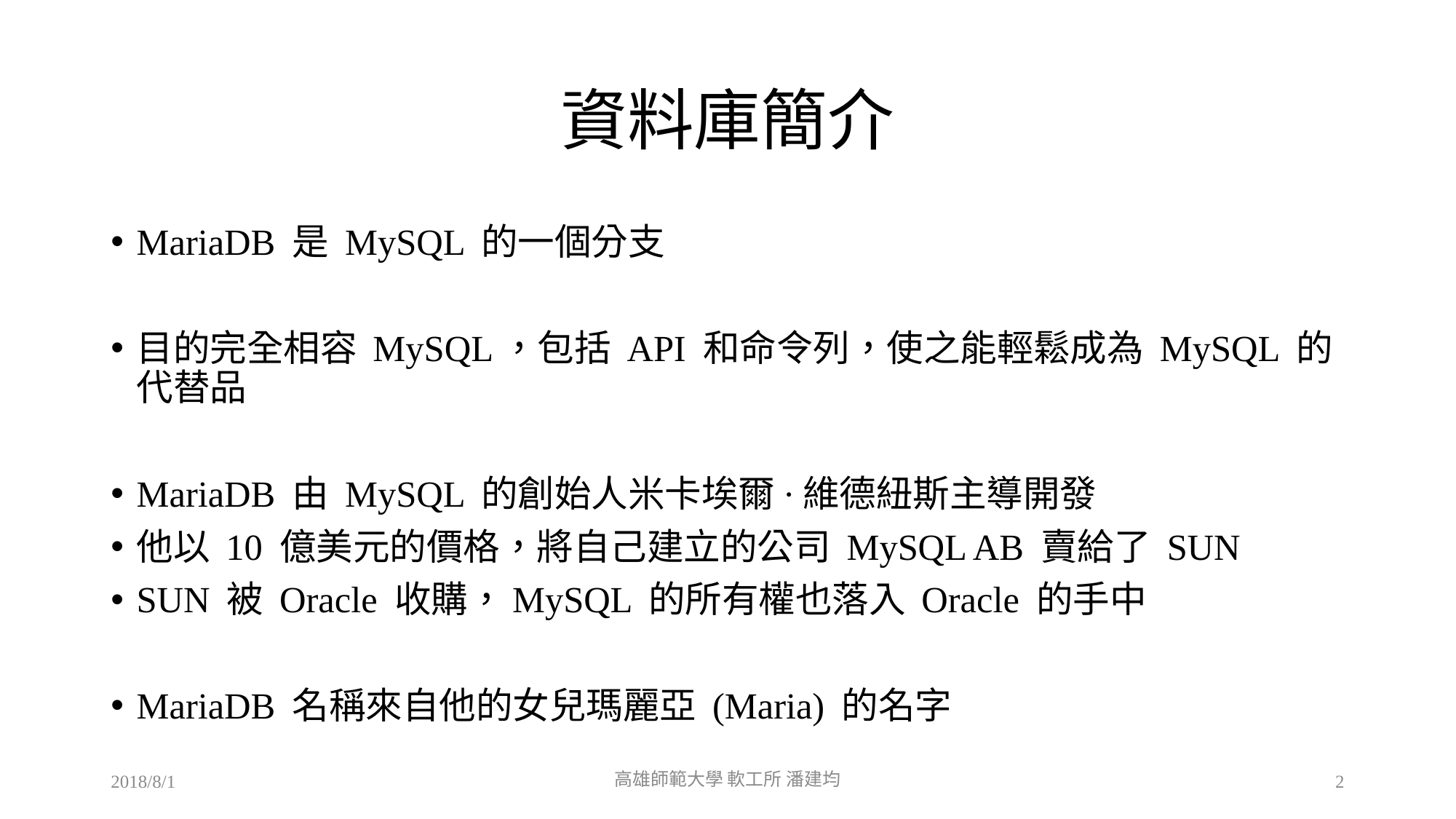

# 資料庫簡介
MariaDB 是 MySQL 的一個分支

目的完全相容 MySQL，包括 API 和命令列，使之能輕鬆成為 MySQL 的代替品

MariaDB 由 MySQL 的創始人米卡埃爾·維德紐斯主導開發
他以 10 億美元的價格，將自己建立的公司 MySQL AB 賣給了 SUN
SUN 被 Oracle 收購，MySQL 的所有權也落入 Oracle 的手中

MariaDB 名稱來自他的女兒瑪麗亞 (Maria) 的名字
2018/8/1
高雄師範大學 軟工所 潘建均
2